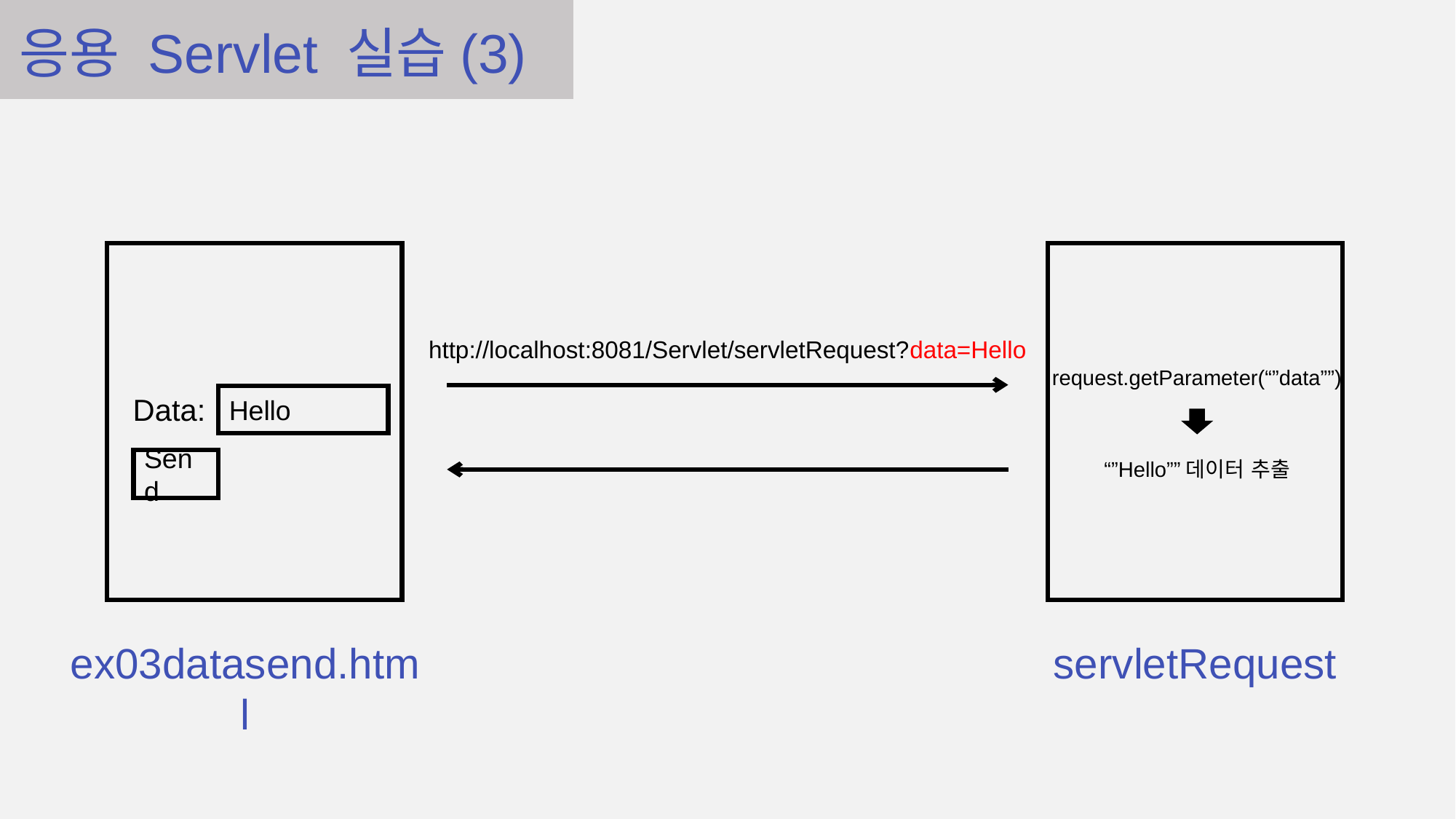

응용 Servlet 실습(3)

http://localhost:8081/Servlet/servletRequest?data=Hello
request.getParameter(“”data””)
Data:
Hello

Send
“”Hello””데이터 추출
ex03datasend.html
servletRequest